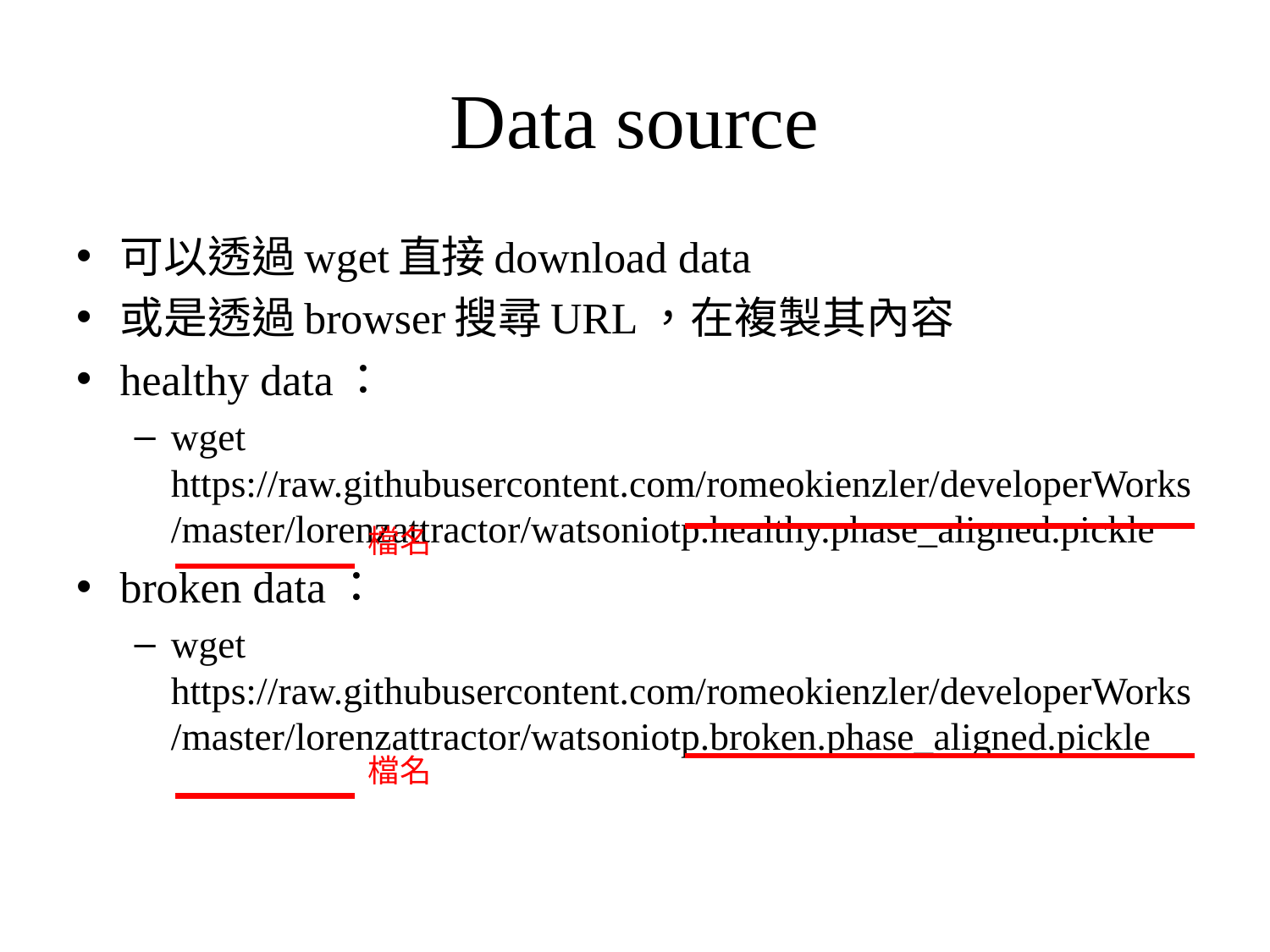

# Data source
可以透過wget直接download data
或是透過browser搜尋URL，在複製其內容
healthy data：
wget https://raw.githubusercontent.com/romeokienzler/developerWorks/master/lorenzattractor/watsoniotp.healthy.phase_aligned.pickle
broken data：
wget https://raw.githubusercontent.com/romeokienzler/developerWorks/master/lorenzattractor/watsoniotp.broken.phase_aligned.pickle
檔名
檔名